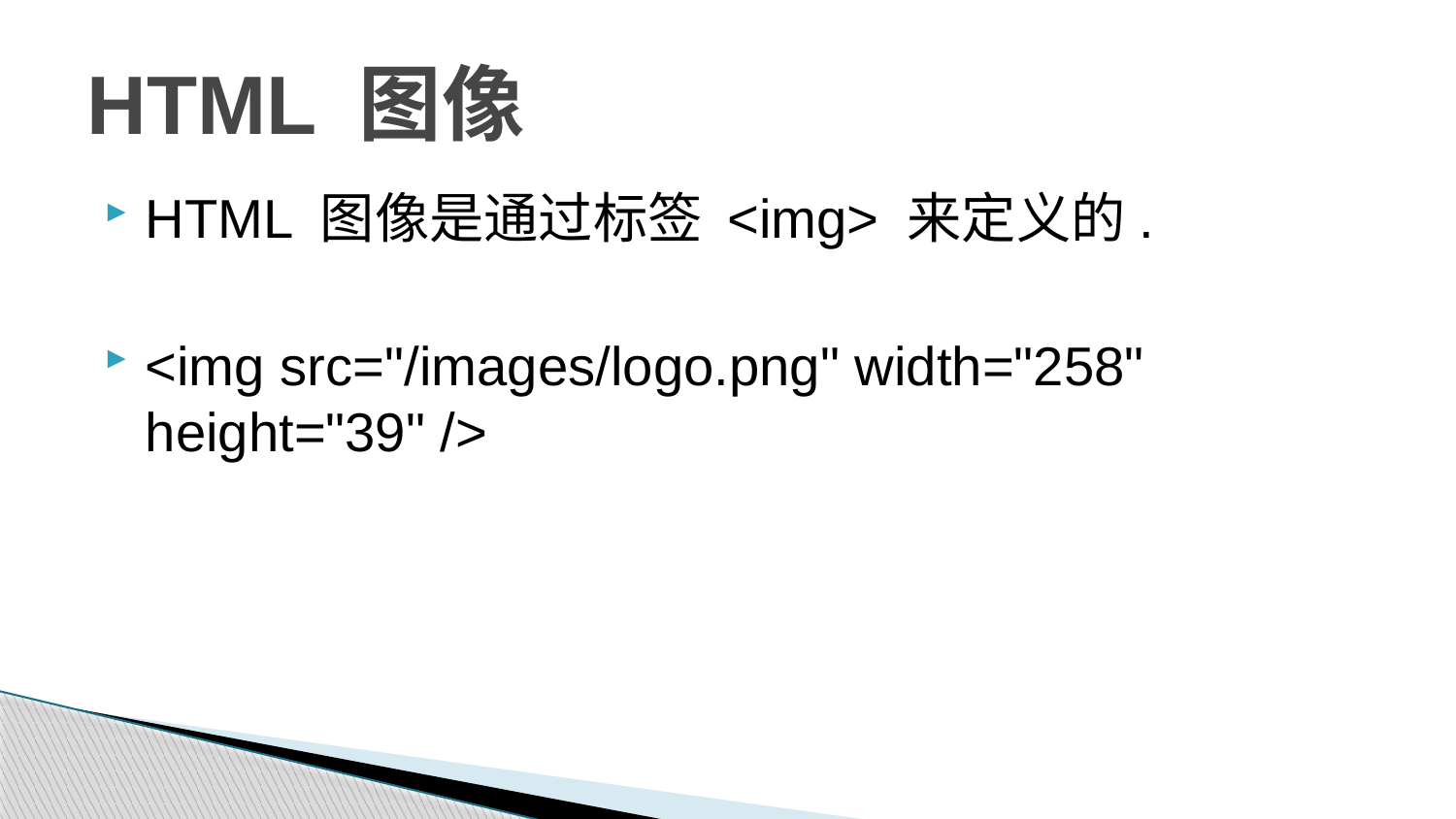

# HTML 图像
HTML 图像是通过标签 <img> 来定义的.

<img src="/images/logo.png" width="258" height="39" />